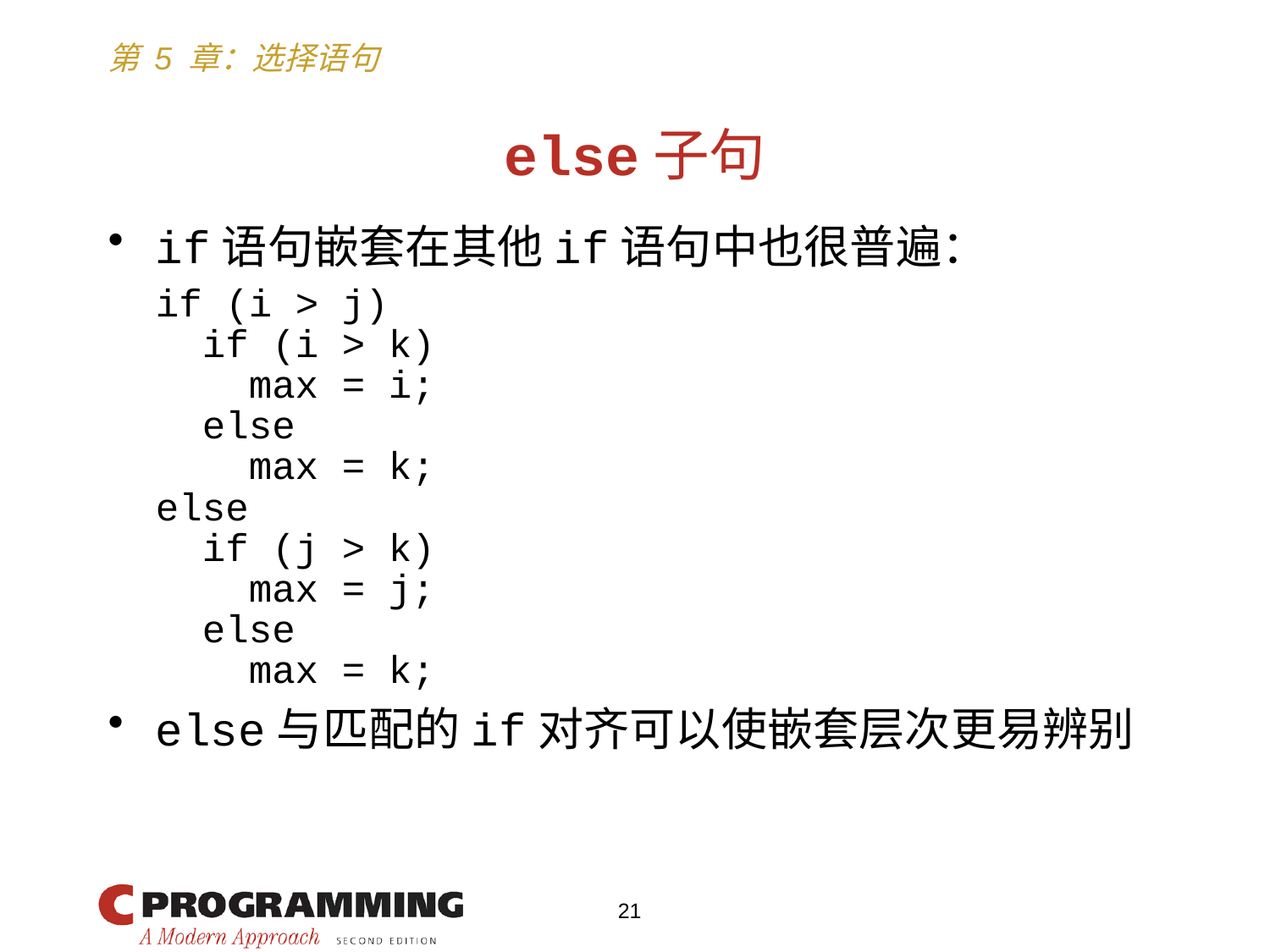

# else子句
if语句嵌套在其他if语句中也很普遍：
	if (i > j)
	  if (i > k)
	    max = i;
	  else
	    max = k;
	else
	  if (j > k)
	    max = j;
	  else
	    max = k;
else与匹配的if对齐可以使嵌套层次更易辨别

21